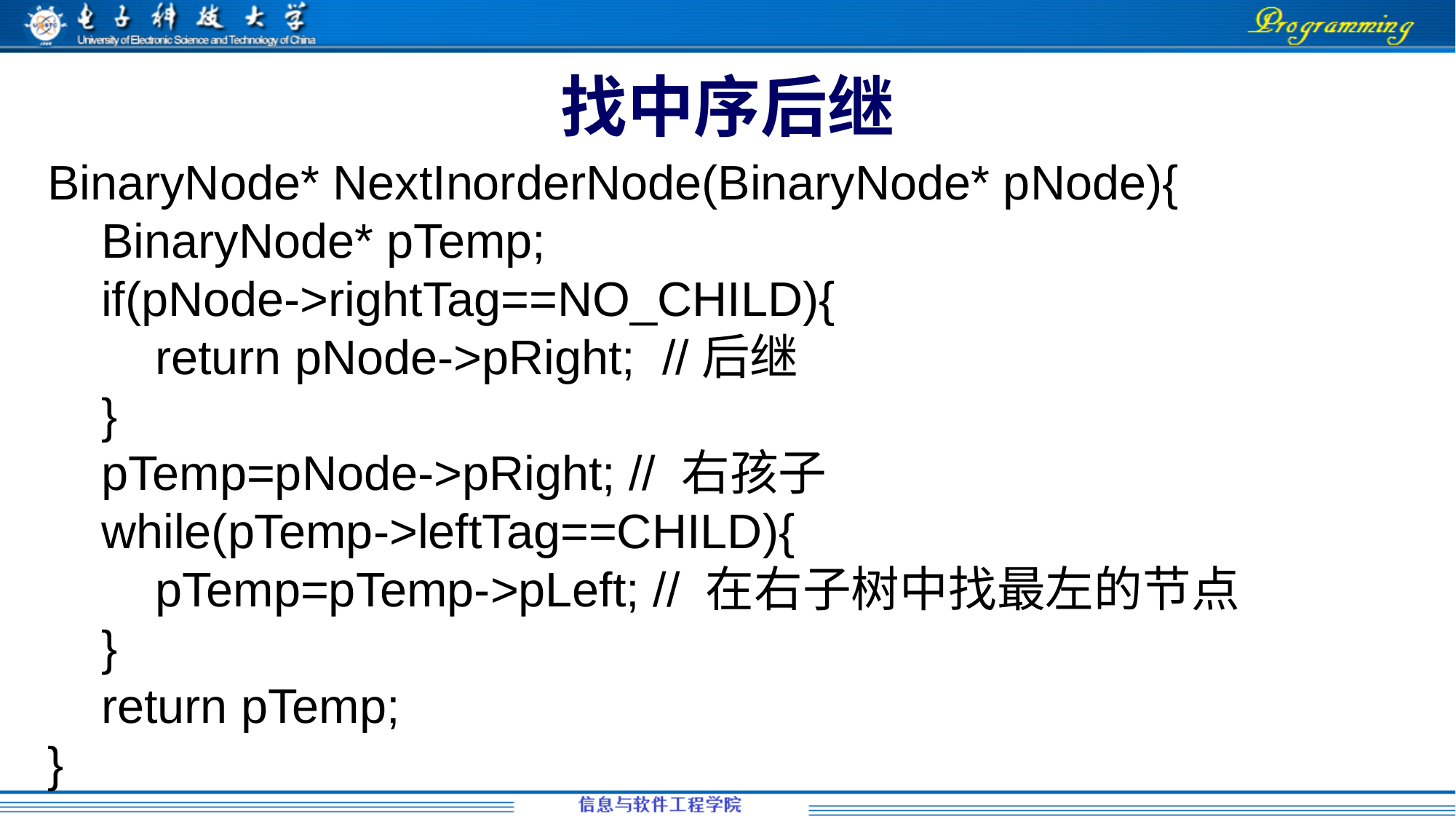

# 找中序后继
BinaryNode* NextInorderNode(BinaryNode* pNode){
    BinaryNode* pTemp;
    if(pNode->rightTag==NO_CHILD){
        return pNode->pRight;  //后继
    }
    pTemp=pNode->pRight; // 右孩子
    while(pTemp->leftTag==CHILD){
        pTemp=pTemp->pLeft; // 在右子树中找最左的节点
    }
    return pTemp;
}